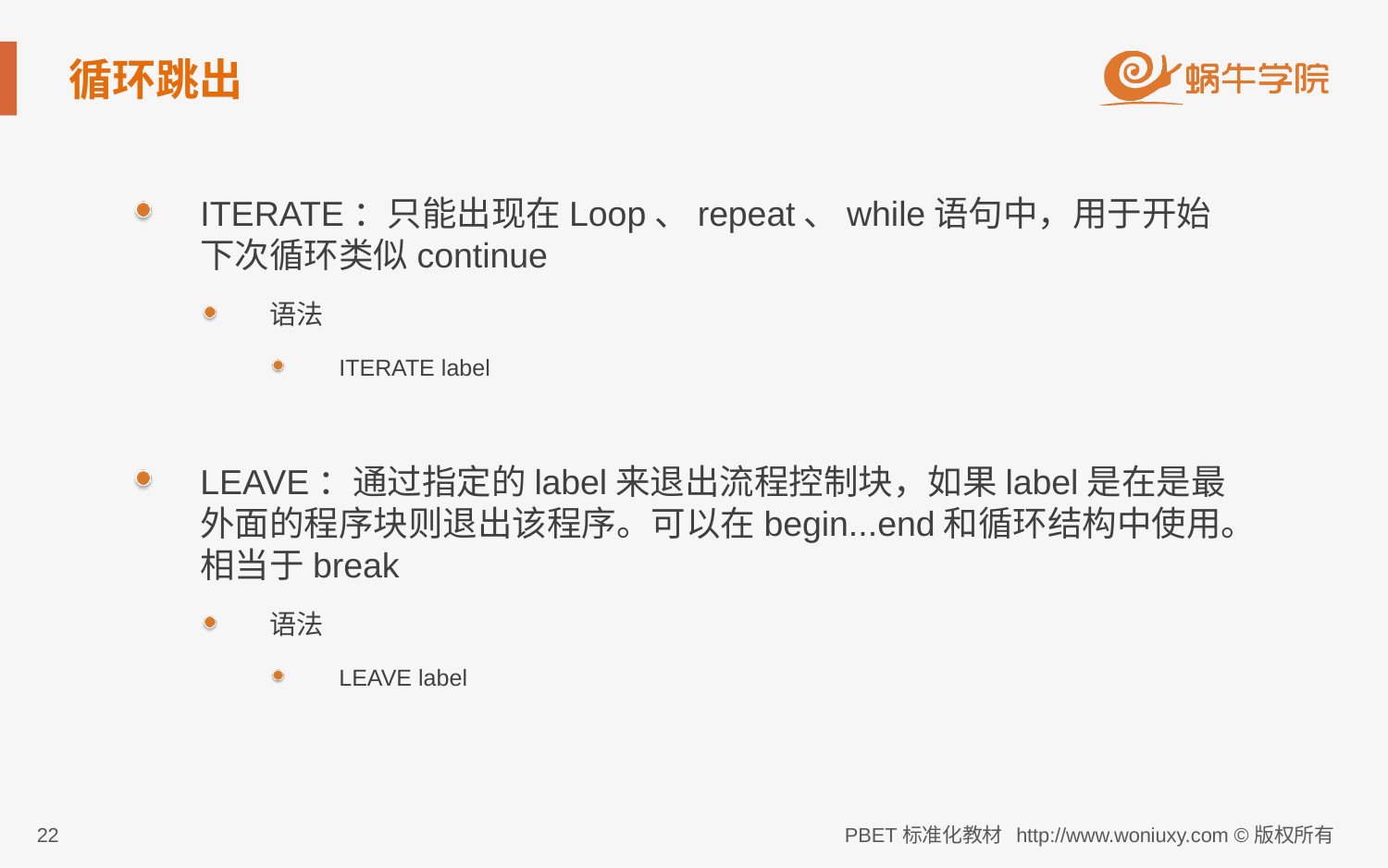

# 循环跳出
ITERATE：只能出现在Loop、repeat、while语句中，用于开始下次循环类似continue
语法
ITERATE label

LEAVE：通过指定的label来退出流程控制块，如果label是在是最外面的程序块则退出该程序。可以在begin...end和循环结构中使用。相当于break
语法
LEAVE label